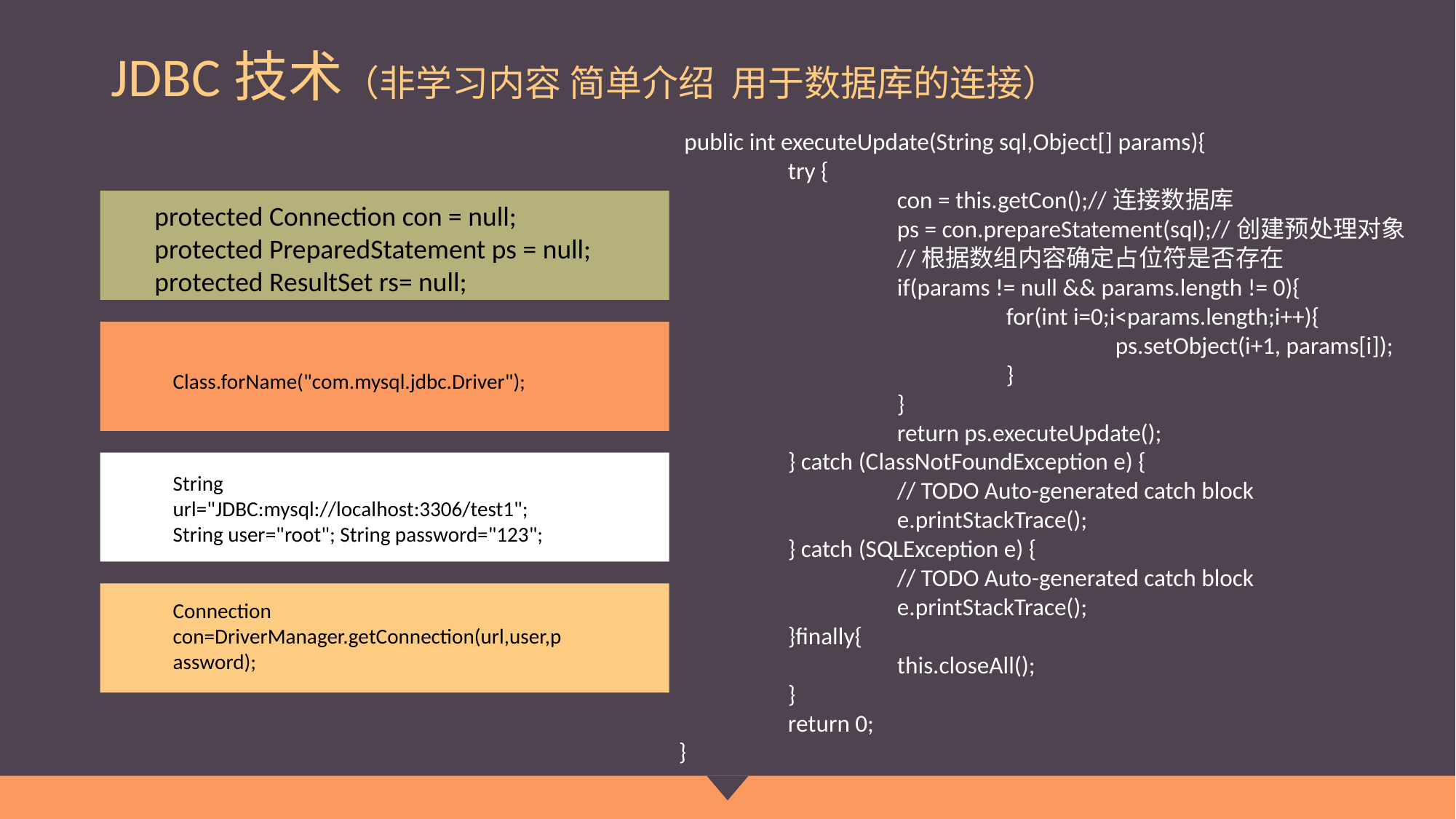

# JDBC技术（非学习内容 简单介绍  用于数据库的连接）
                     public int executeUpdate(String sql,Object[] params){
		try {
			con = this.getCon();//连接数据库
			ps = con.prepareStatement(sql);//创建预处理对象
			//根据数组内容确定占位符是否存在
			if(params != null && params.length != 0){
				for(int i=0;i<params.length;i++){
					ps.setObject(i+1, params[i]);
				}
			}
			return ps.executeUpdate();
		} catch (ClassNotFoundException e) {
			// TODO Auto-generated catch block
			e.printStackTrace();
		} catch (SQLException e) {
			// TODO Auto-generated catch block
			e.printStackTrace();
		}finally{
			this.closeAll();
		}
		return 0;
	}

protected Connection con = null;
protected PreparedStatement ps = null;
protected ResultSet rs= null;

Class.forName("com.mysql.jdbc.Driver");

String url="JDBC:mysql://localhost:3306/test1";
String user="root"; String password="123";

Connection con=DriverManager.getConnection(url,user,password);